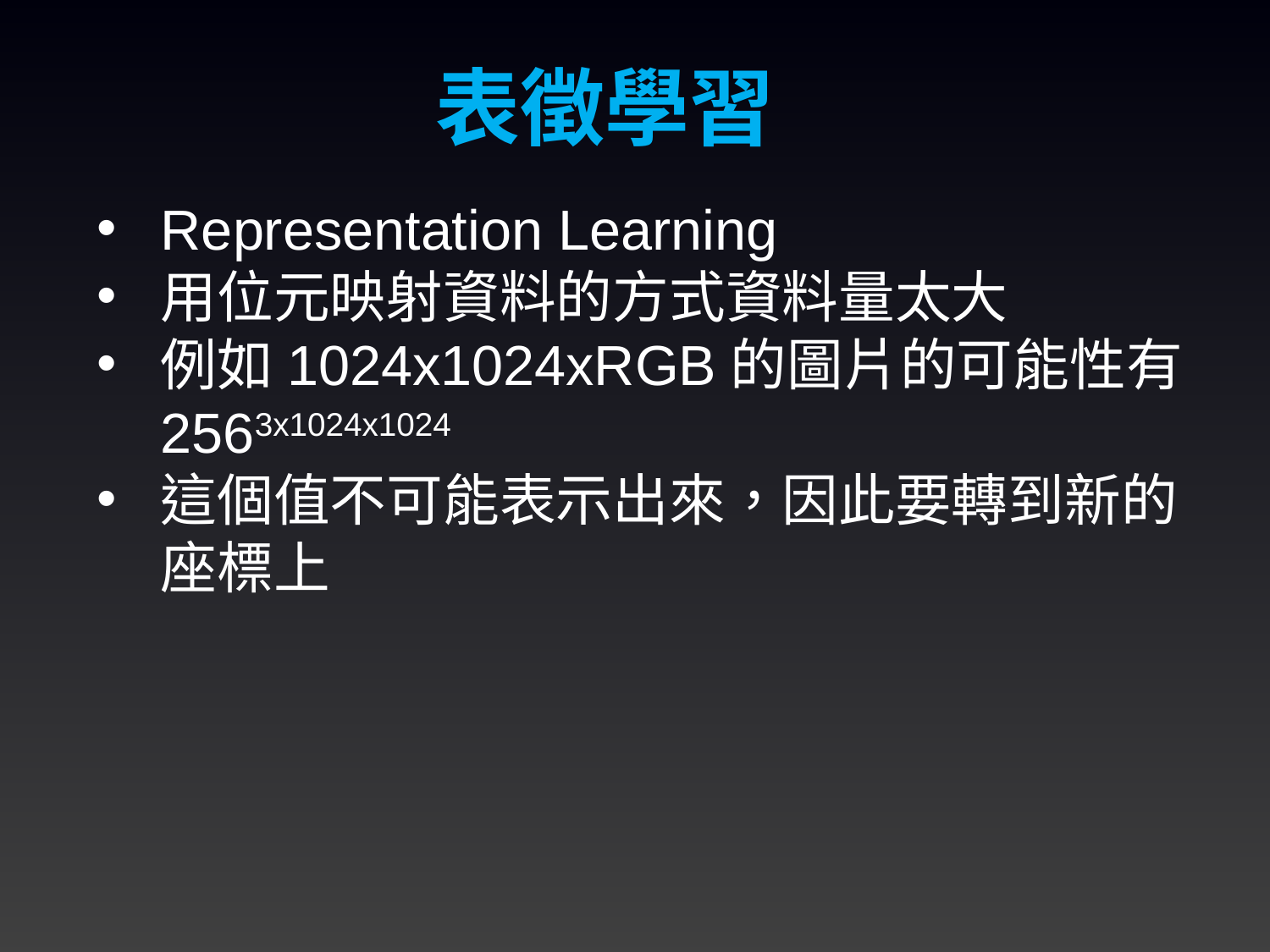

表徵學習
Representation Learning
用位元映射資料的方式資料量太大
例如1024x1024xRGB的圖片的可能性有2563x1024x1024
這個值不可能表示出來，因此要轉到新的座標上